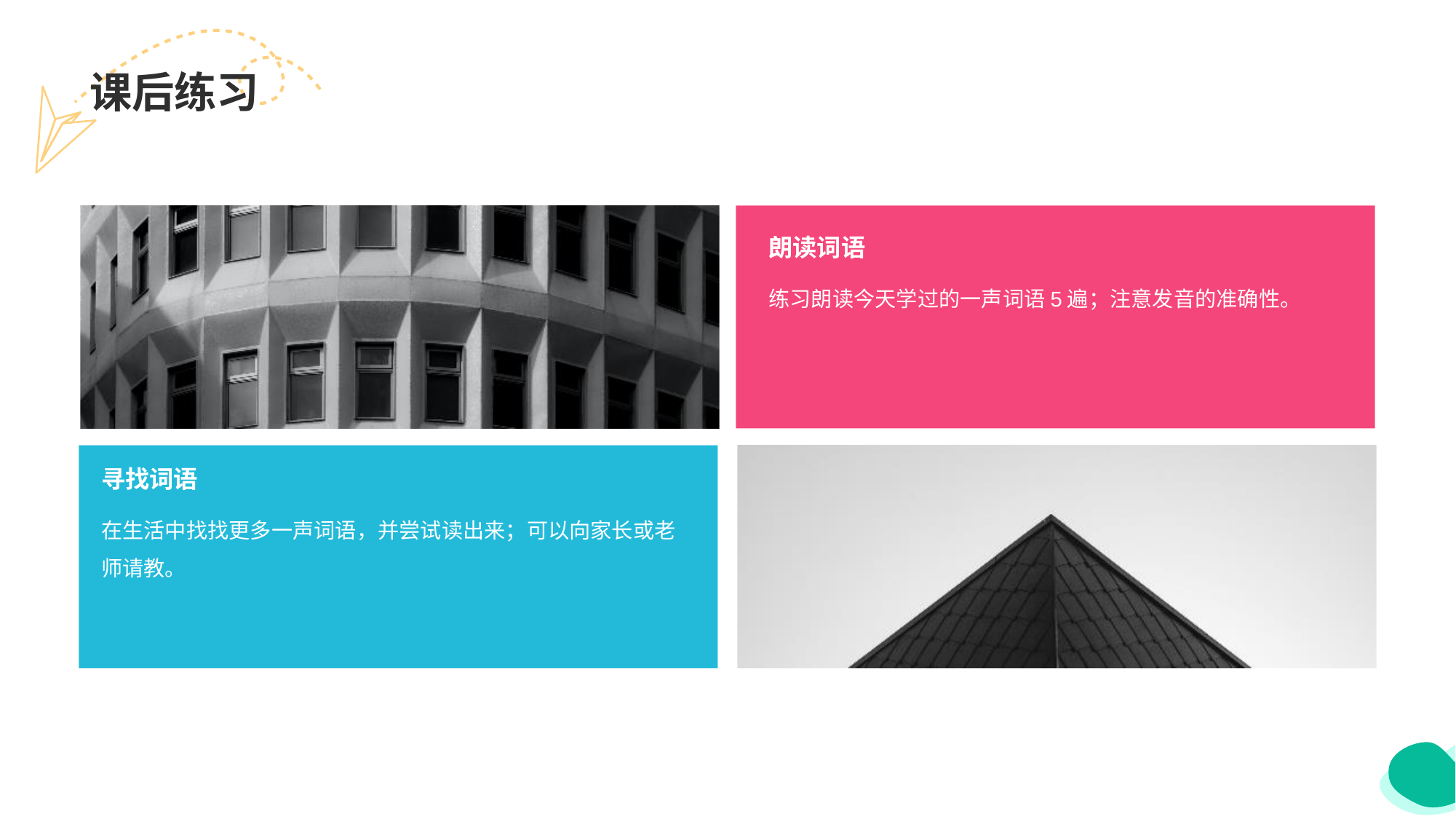

# 课后练习

朗读词语
练习朗读今天学过的一声词语5遍；注意发音的准确性。
寻找词语
在生活中找找更多一声词语，并尝试读出来；可以向家长或老师请教。